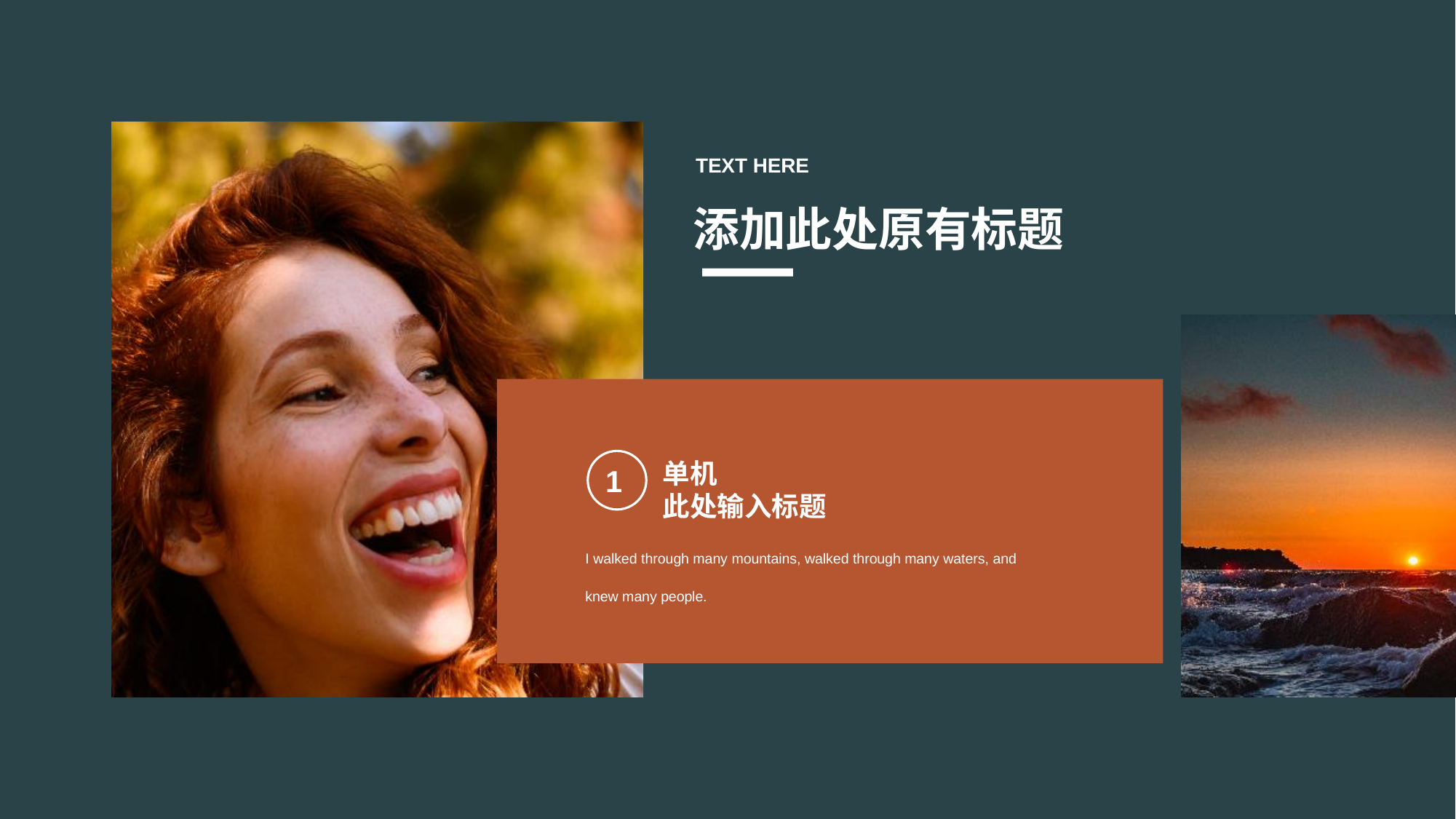

TEXT HERE
添加此处原有标题

1
I walked through many mountains, walked through many waters, and knew many people.
单机
此处输入标题